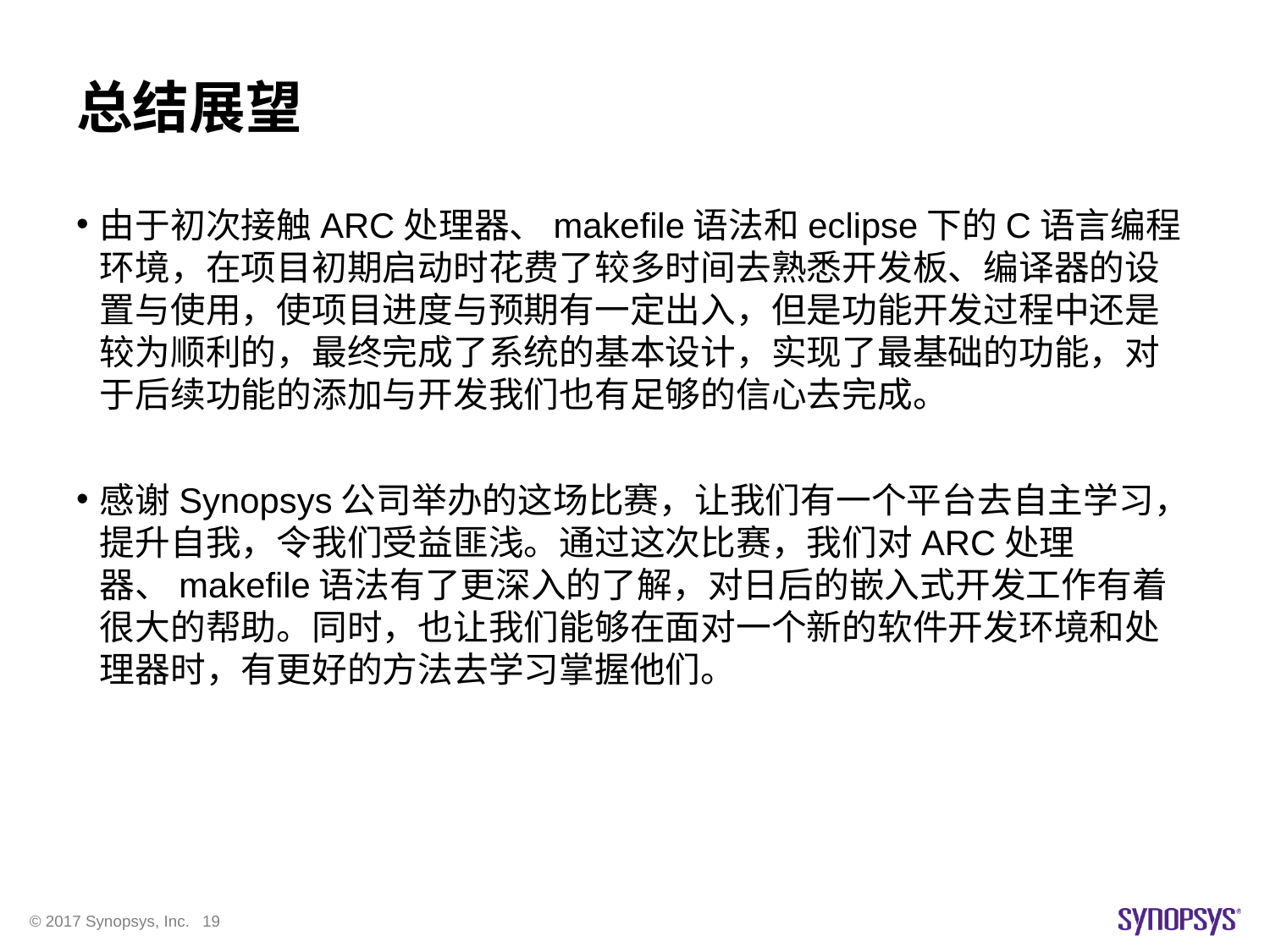

# 总结展望
由于初次接触ARC处理器、makefile语法和eclipse下的C语言编程环境，在项目初期启动时花费了较多时间去熟悉开发板、编译器的设置与使用，使项目进度与预期有一定出入，但是功能开发过程中还是较为顺利的，最终完成了系统的基本设计，实现了最基础的功能，对于后续功能的添加与开发我们也有足够的信心去完成。

感谢Synopsys公司举办的这场比赛，让我们有一个平台去自主学习，提升自我，令我们受益匪浅。通过这次比赛，我们对ARC处理器、makefile语法有了更深入的了解，对日后的嵌入式开发工作有着很大的帮助。同时，也让我们能够在面对一个新的软件开发环境和处理器时，有更好的方法去学习掌握他们。